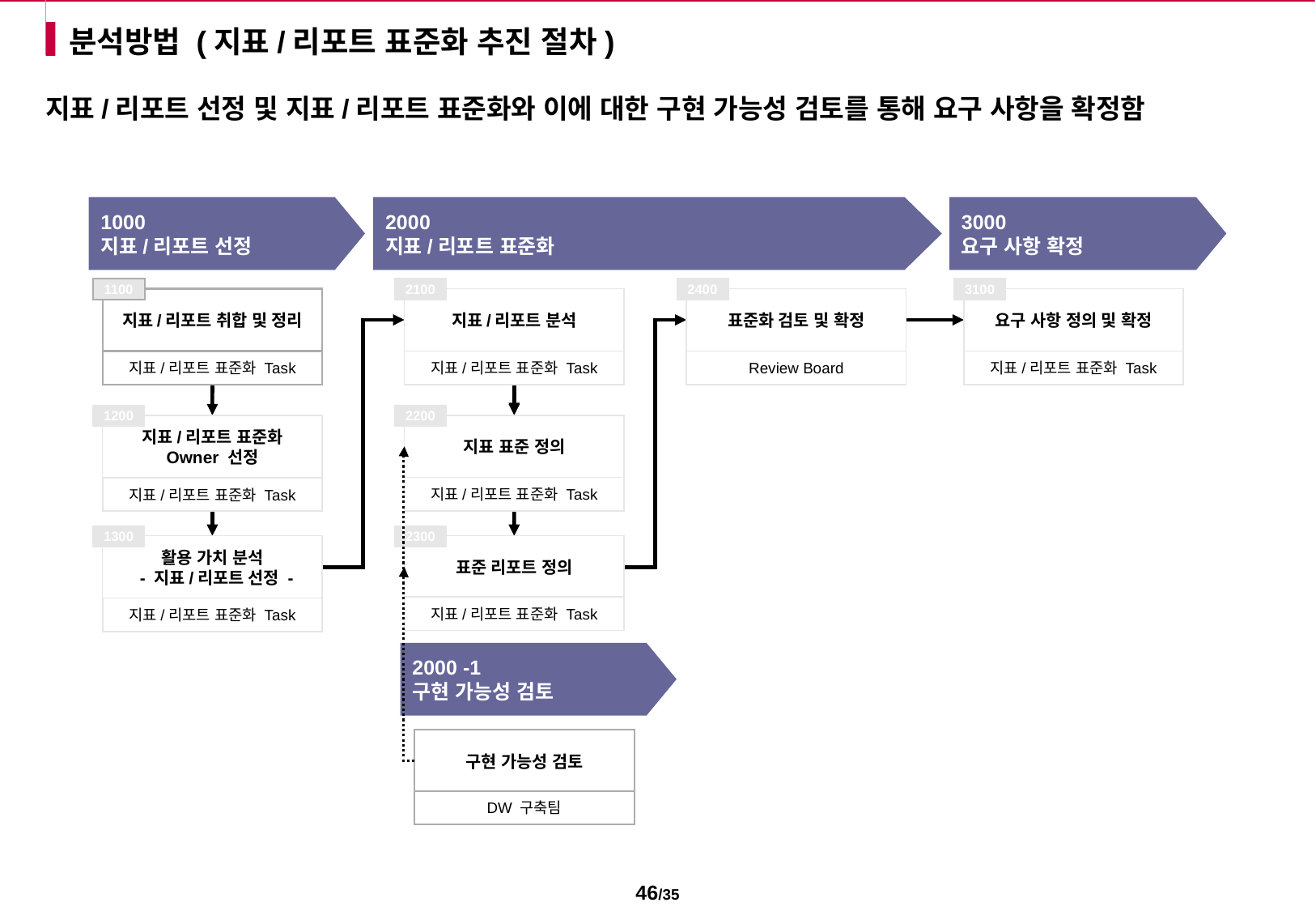

# 분석방법 (지표/리포트 표준화 추진 절차)
지표/리포트 선정 및 지표/리포트 표준화와 이에 대한 구현 가능성 검토를 통해 요구 사항을 확정함
1000
지표/리포트 선정
2000
지표/리포트 표준화
3000
요구 사항 확정
1100
지표/리포트 취합 및 정리
지표/리포트 표준화 Task
2100
지표/리포트 분석
지표/리포트 표준화 Task
2400
표준화 검토 및 확정
Review Board
3100
요구 사항 정의 및 확정
지표/리포트 표준화 Task
1200
지표/리포트 표준화
Owner 선정
지표/리포트 표준화 Task
2200
지표 표준 정의
지표/리포트 표준화 Task
1300
활용 가치 분석
 - 지표/리포트 선정 -
지표/리포트 표준화 Task
2300
표준 리포트 정의
지표/리포트 표준화 Task
2000 -1
구현 가능성 검토
구현 가능성 검토
DW 구축팀